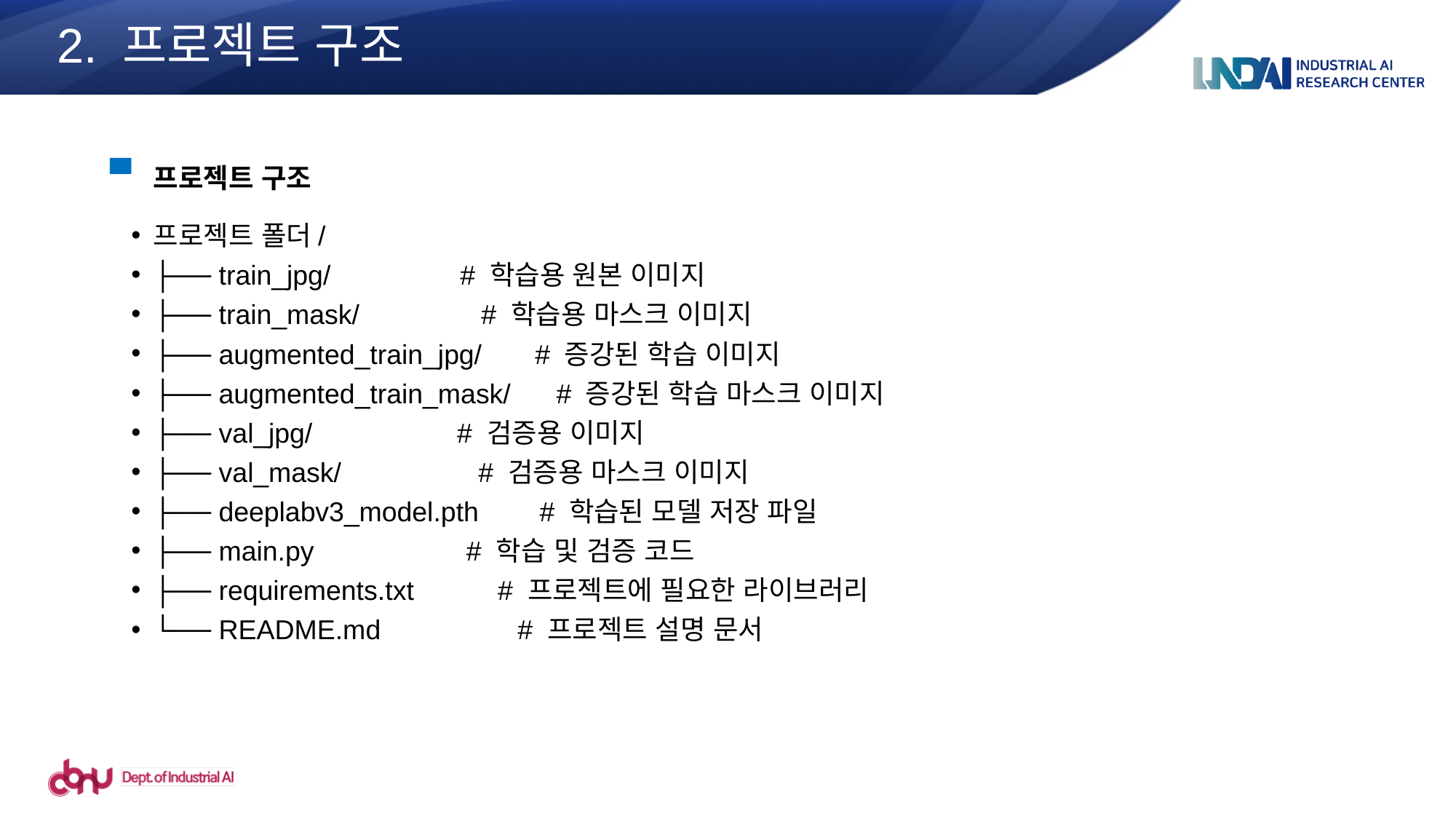

2. 프로젝트 구조
프로젝트 구조
프로젝트 폴더/
├── train_jpg/                 # 학습용 원본 이미지
├── train_mask/                # 학습용 마스크 이미지
├── augmented_train_jpg/       # 증강된 학습 이미지
├── augmented_train_mask/      # 증강된 학습 마스크 이미지
├── val_jpg/                   # 검증용 이미지
├── val_mask/                  # 검증용 마스크 이미지
├── deeplabv3_model.pth        # 학습된 모델 저장 파일
├── main.py                    # 학습 및 검증 코드
├── requirements.txt           # 프로젝트에 필요한 라이브러리
└── README.md                  # 프로젝트 설명 문서